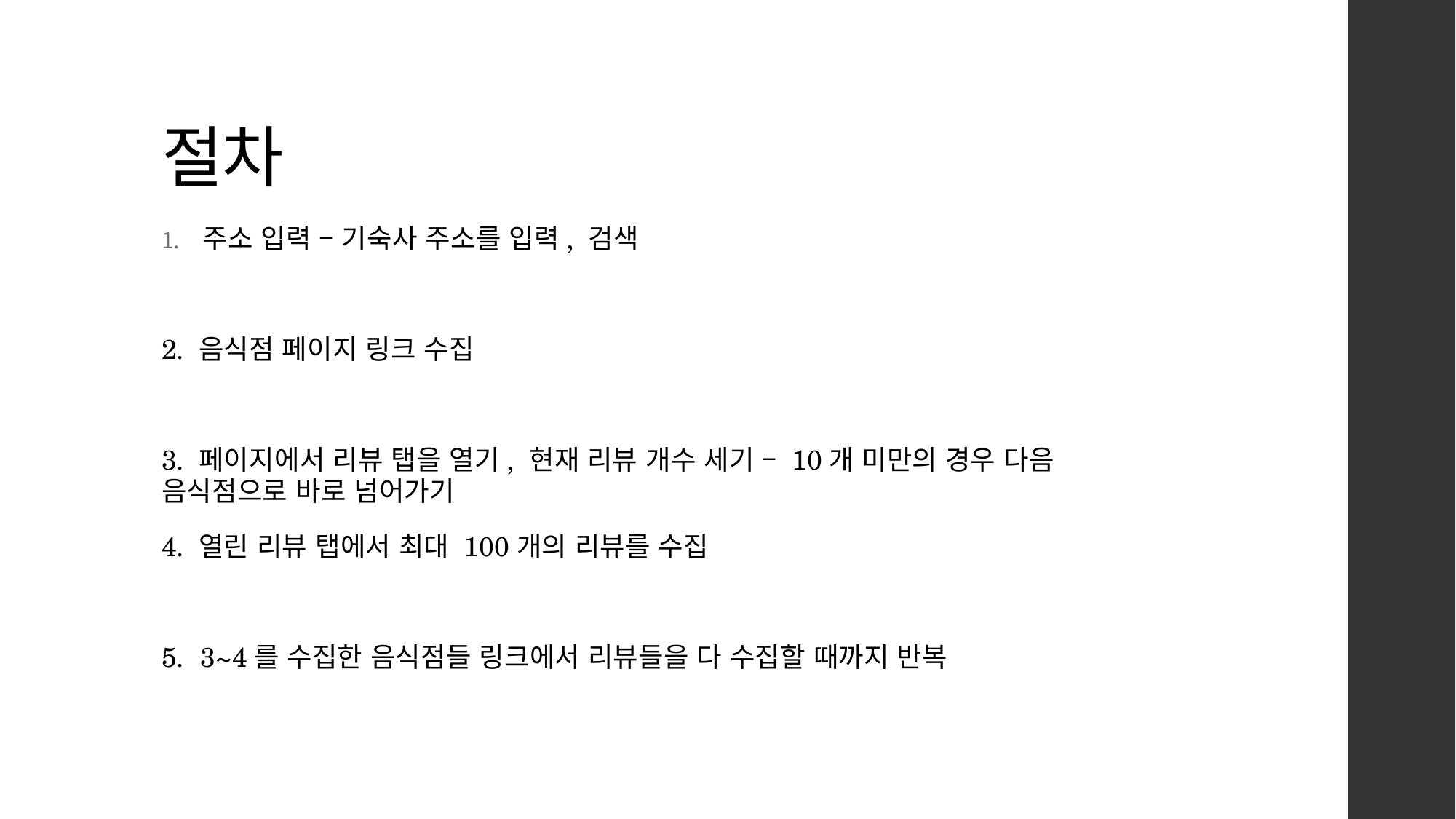

# 절차
주소 입력 – 기숙사 주소를 입력, 검색

2. 음식점 페이지 링크 수집

3. 페이지에서 리뷰 탭을 열기, 현재 리뷰 개수 세기 – 10개 미만의 경우 다음 음식점으로 바로 넘어가기
4. 열린 리뷰 탭에서 최대 100개의 리뷰를 수집

5.  3~4를 수집한 음식점들 링크에서 리뷰들을 다 수집할 때까지 반복